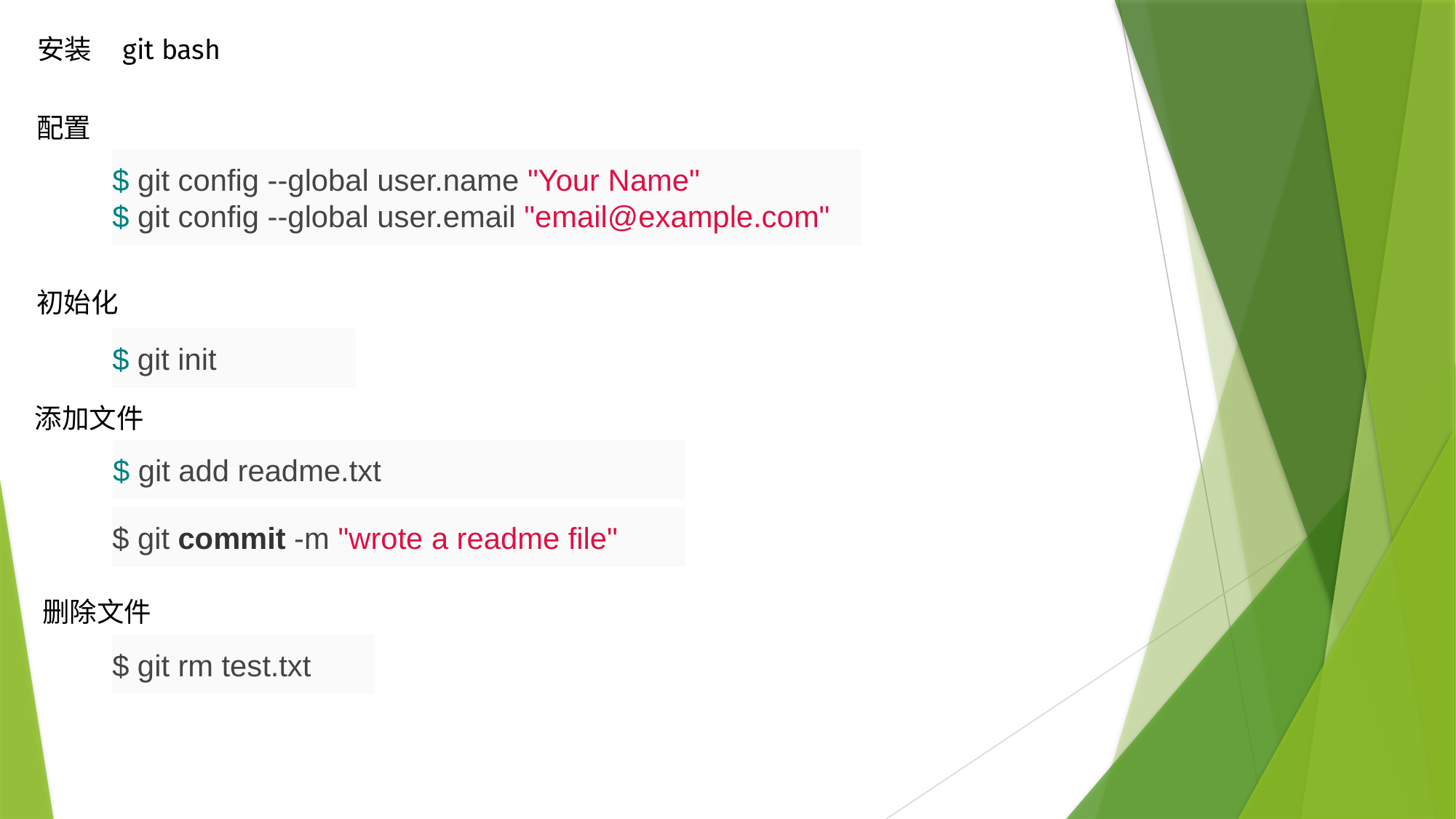

安装
git bash
配置
$ git config --global user.name "Your Name"
$ git config --global user.email "email@example.com"
初始化
$ git init
添加文件
$ git add readme.txt
$ git commit -m "wrote a readme file"
删除文件
$ git rm test.txt